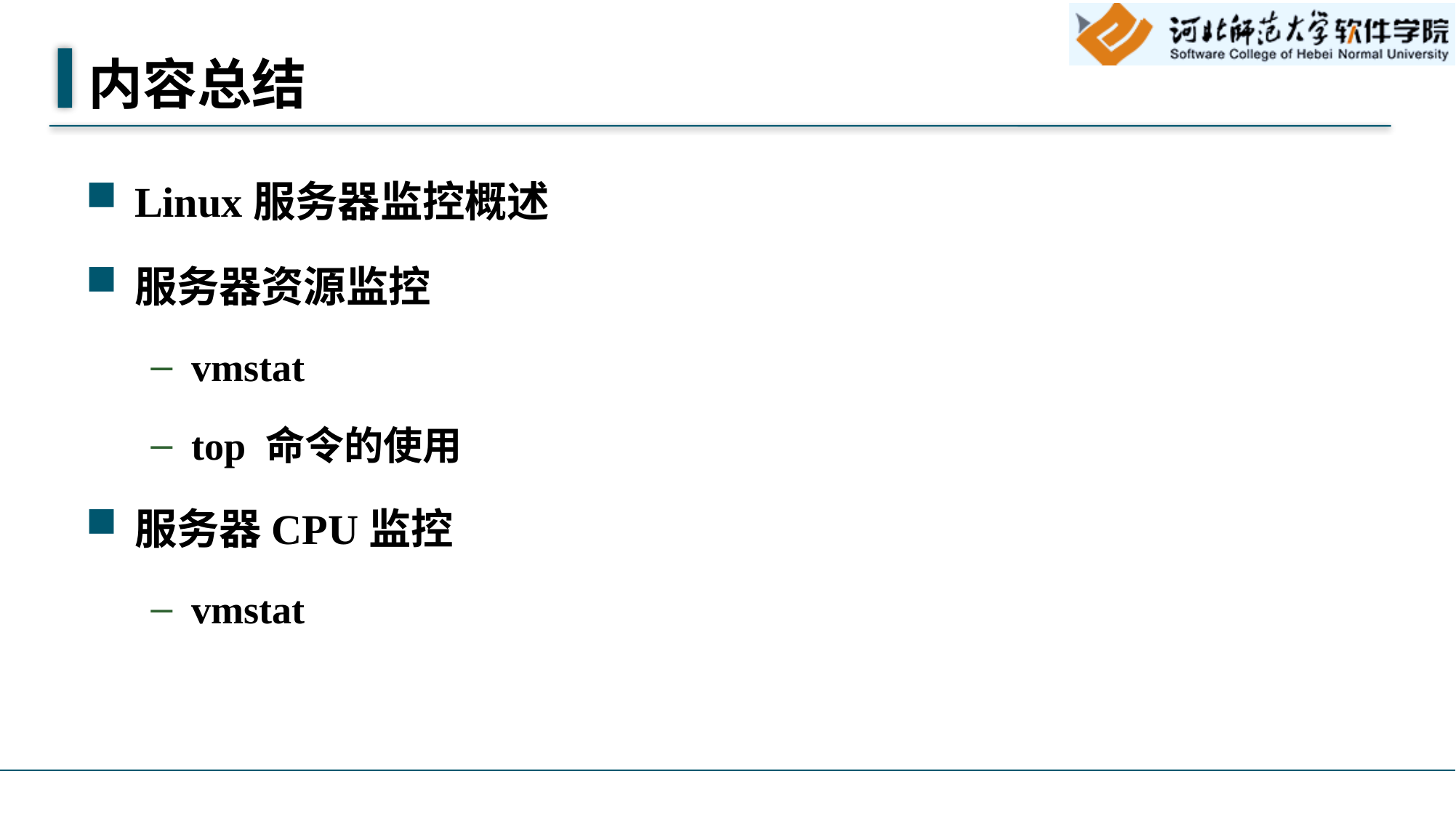

# 内容总结
Linux服务器监控概述
服务器资源监控
vmstat
top 命令的使用
服务器CPU监控
vmstat